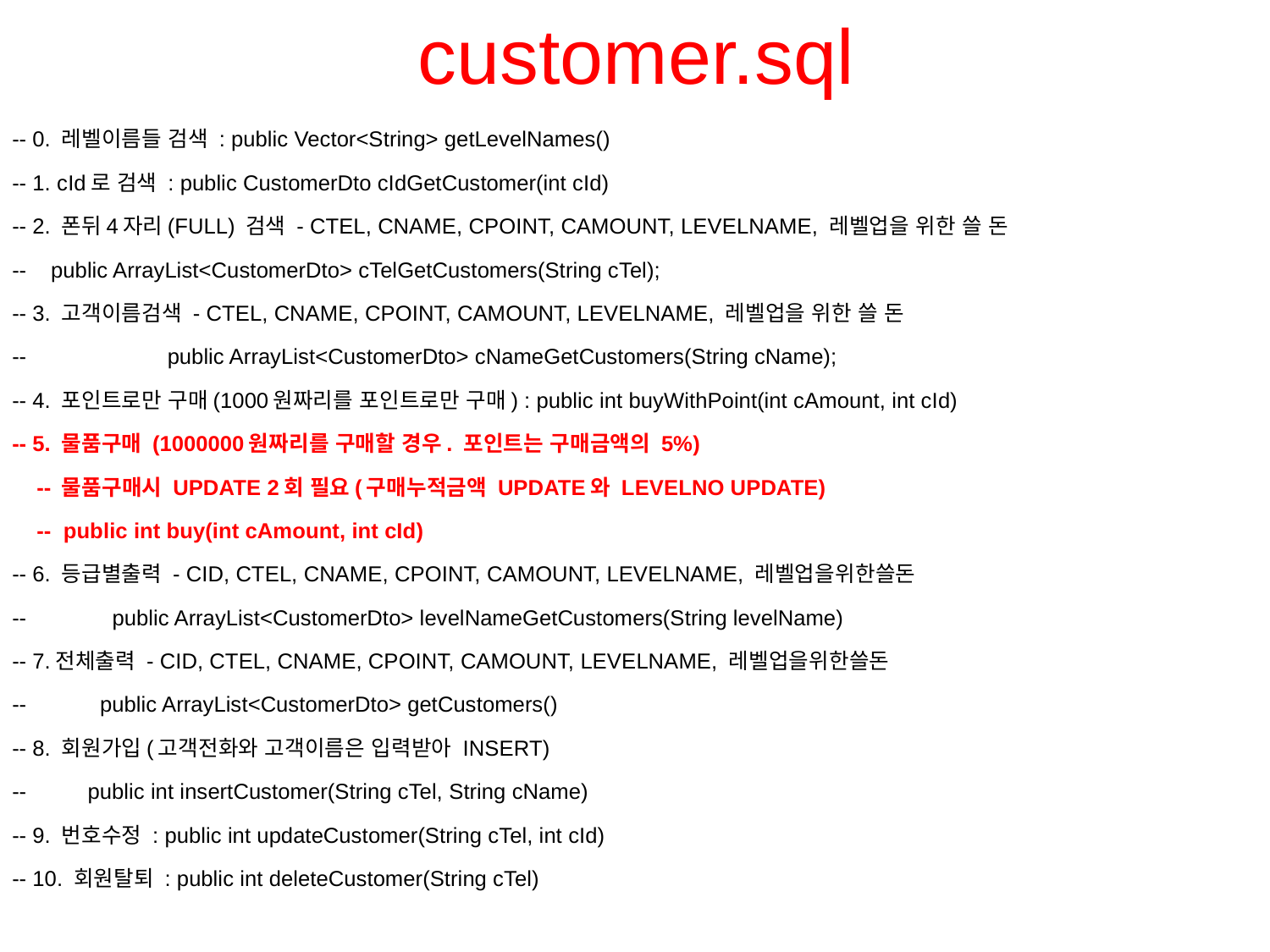

# customer.sql
-- 0. 레벨이름들 검색 : public Vector<String> getLevelNames()
-- 1. cId로 검색 : public CustomerDto cIdGetCustomer(int cId)
-- 2. 폰뒤4자리(FULL) 검색 - CTEL, CNAME, CPOINT, CAMOUNT, LEVELNAME, 레벨업을 위한 쓸 돈
--    public ArrayList<CustomerDto> cTelGetCustomers(String cTel);
-- 3. 고객이름검색 - CTEL, CNAME, CPOINT, CAMOUNT, LEVELNAME, 레벨업을 위한 쓸 돈
--                       public ArrayList<CustomerDto> cNameGetCustomers(String cName);
-- 4. 포인트로만 구매(1000원짜리를 포인트로만 구매) : public int buyWithPoint(int cAmount, int cId)
-- 5. 물품구매 (1000000원짜리를 구매할 경우. 포인트는 구매금액의 5%)
    -- 물품구매시 UPDATE 2회 필요(구매누적금액 UPDATE와 LEVELNO UPDATE)
    --  public int buy(int cAmount, int cId)
-- 6. 등급별출력 - CID, CTEL, CNAME, CPOINT, CAMOUNT, LEVELNAME, 레벨업을위한쓸돈
--              public ArrayList<CustomerDto> levelNameGetCustomers(String levelName)
-- 7.전체출력 - CID, CTEL, CNAME, CPOINT, CAMOUNT, LEVELNAME, 레벨업을위한쓸돈
--            public ArrayList<CustomerDto> getCustomers()
-- 8. 회원가입(고객전화와 고객이름은 입력받아 INSERT)
--          public int insertCustomer(String cTel, String cName)
-- 9. 번호수정 : public int updateCustomer(String cTel, int cId)
-- 10. 회원탈퇴 : public int deleteCustomer(String cTel)